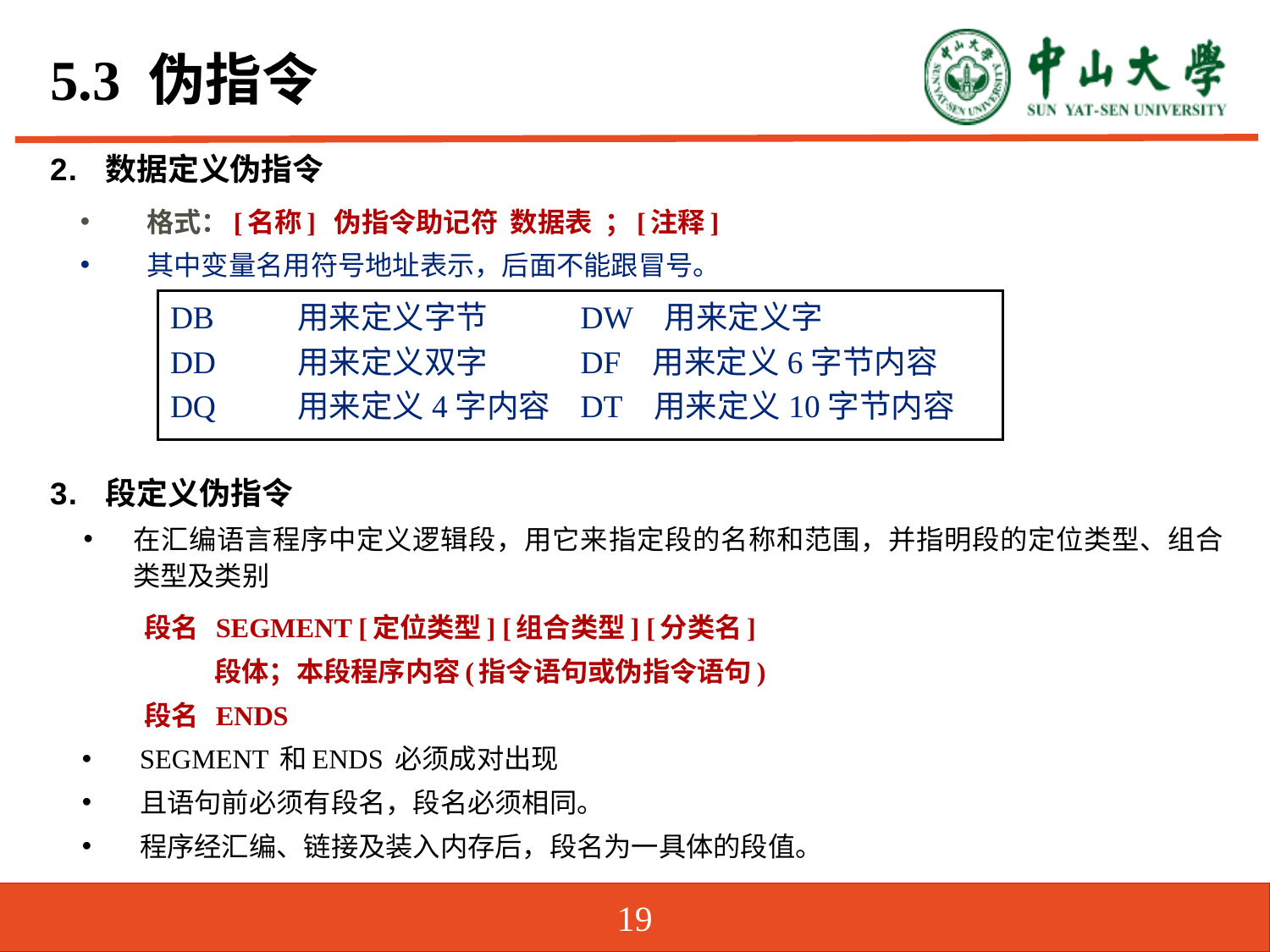

# 5.3 伪指令
数据定义伪指令
格式：[名称]  伪指令助记符  数据表  ；[注释]
其中变量名用符号地址表示，后面不能跟冒号。

段定义伪指令
在汇编语言程序中定义逻辑段，用它来指定段的名称和范围，并指明段的定位类型、组合类型及类别
	段名  SEGMENT [定位类型] [组合类型] [分类名]
                          段体；本段程序内容(指令语句或伪指令语句)
	段名  ENDS
SEGMENT 和ENDS 必须成对出现
且语句前必须有段名，段名必须相同。
程序经汇编、链接及装入内存后，段名为一具体的段值。

DB	用来定义字节	   DW   用来定义字
DD	用来定义双字	   DF   用来定义6字节内容
DQ	用来定义4字内容	   DT   用来定义10字节内容
19